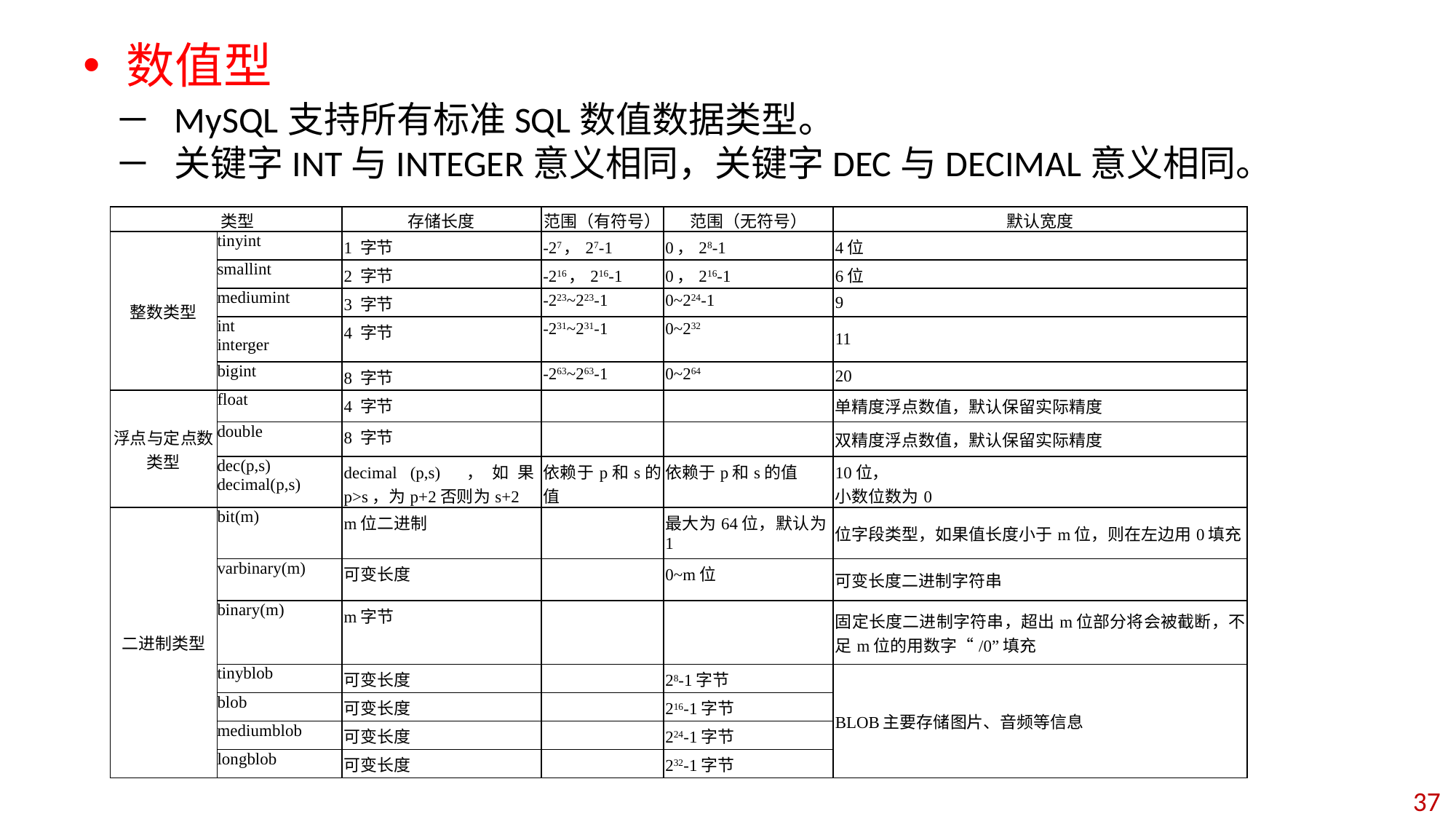

# 数值型
MySQL支持所有标准SQL数值数据类型。
关键字INT与INTEGER意义相同，关键字DEC与DECIMAL意义相同。
| 类型 |  | 存储长度 | 范围（有符号） | 范围（无符号） | 默认宽度 |
| --- | --- | --- | --- | --- | --- |
| 整数类型 | tinyint | 1 字节 | -27，27-1 | 0，28-1 | 4位 |
|  | smallint | 2 字节 | -216，216-1 | 0，216-1 | 6位 |
|  | mediumint | 3 字节 | -223~223-1 | 0~224-1 | 9 |
|  | int interger | 4 字节 | -231~231-1 | 0~232 | 11 |
|  | bigint | 8 字节 | -263~263-1 | 0~264 | 20 |
| 浮点与定点数类型 | float | 4 字节 |  |  | 单精度浮点数值，默认保留实际精度 |
|  | double | 8 字节 |  |  | 双精度浮点数值，默认保留实际精度 |
|  | dec(p,s) decimal(p,s) | decimal (p,s) ，如果p>s，为p+2否则为s+2 | 依赖于p和s的值 | 依赖于p和s的值 | 10位， 小数位数为0 |
| 二进制类型 | bit(m) | m位二进制 |  | 最大为64位，默认为1 | 位字段类型，如果值长度小于m位，则在左边用0填充 |
|  | varbinary(m) | 可变长度 |  | 0~m位 | 可变长度二进制字符串 |
|  | binary(m) | m字节 |  |  | 固定长度二进制字符串，超出m位部分将会被截断，不足m位的用数字“/0”填充 |
|  | tinyblob | 可变长度 |  | 28-1字节 | BLOB主要存储图片、音频等信息 |
|  | blob | 可变长度 |  | 216-1字节 |  |
|  | mediumblob | 可变长度 |  | 224-1字节 |  |
|  | longblob | 可变长度 |  | 232-1字节 |  |
37